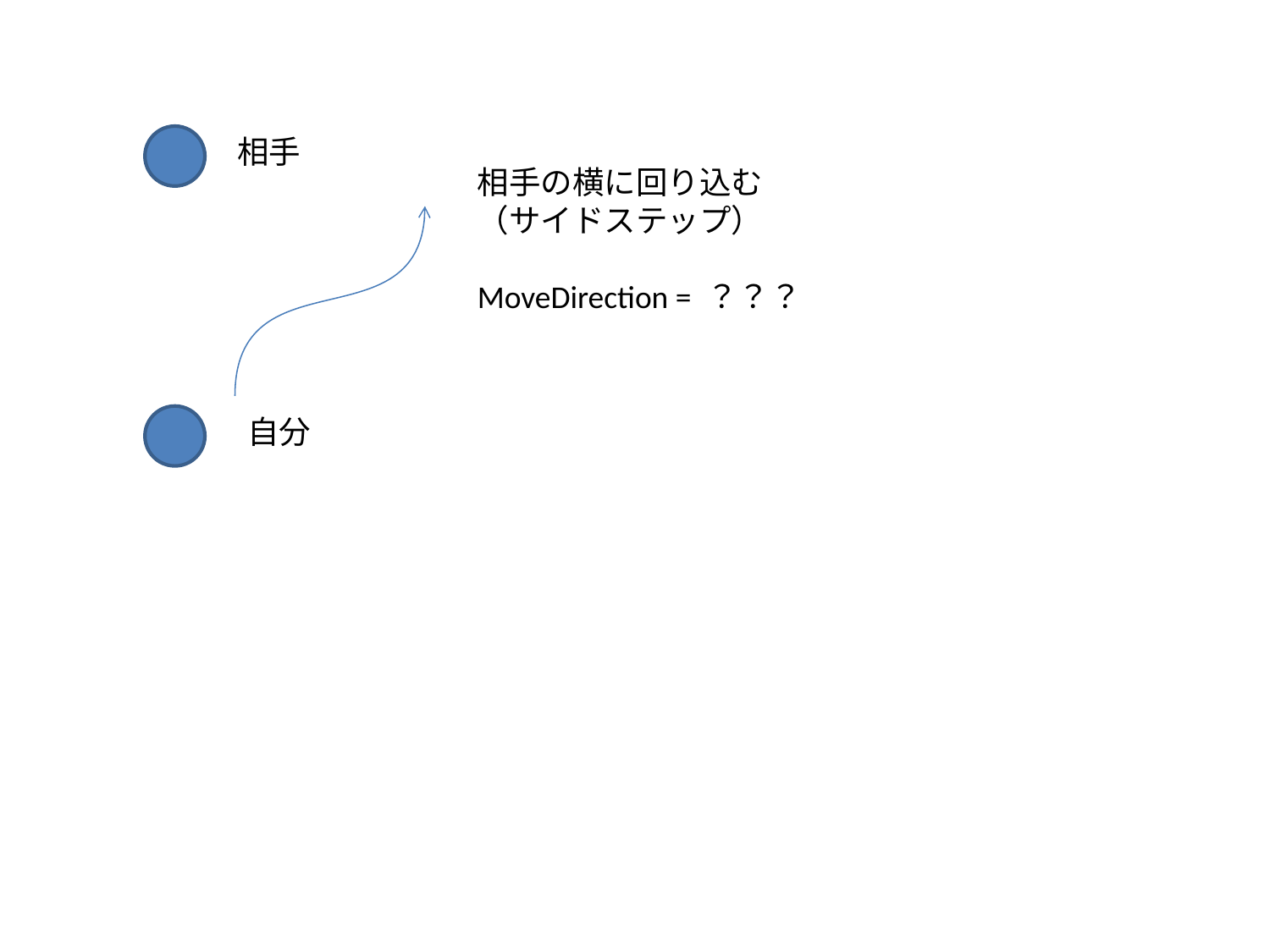

相手
相手の横に回り込む
（サイドステップ）

MoveDirection = ？？？

自分